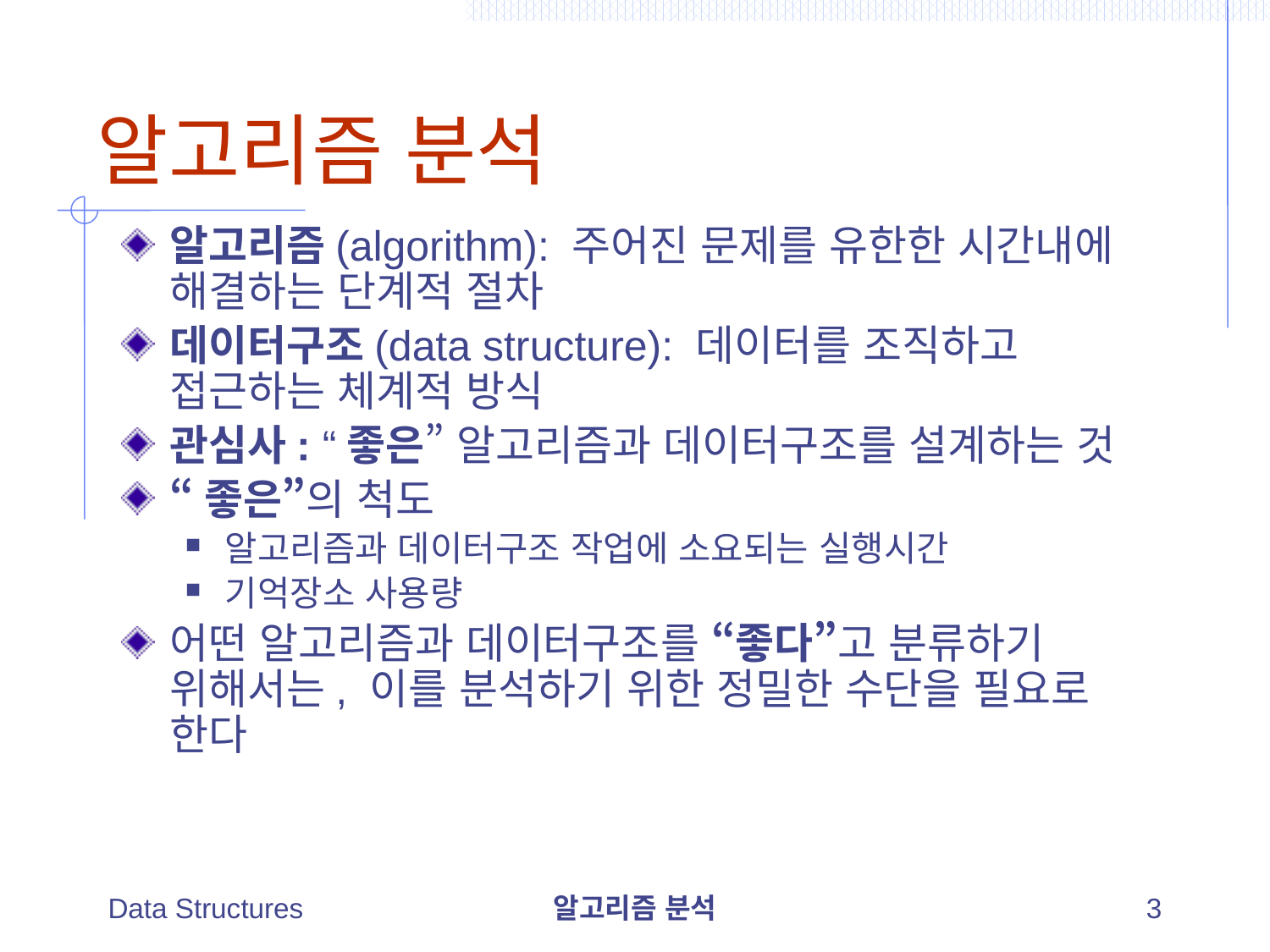

# 알고리즘 분석
알고리즘(algorithm): 주어진 문제를 유한한 시간내에 해결하는 단계적 절차
데이터구조(data structure): 데이터를 조직하고 접근하는 체계적 방식
관심사: “좋은” 알고리즘과 데이터구조를 설계하는 것
“좋은”의 척도
알고리즘과 데이터구조 작업에 소요되는 실행시간
기억장소 사용량
어떤 알고리즘과 데이터구조를 “좋다”고 분류하기 위해서는, 이를 분석하기 위한 정밀한 수단을 필요로 한다
Data Structures
알고리즘 분석
3